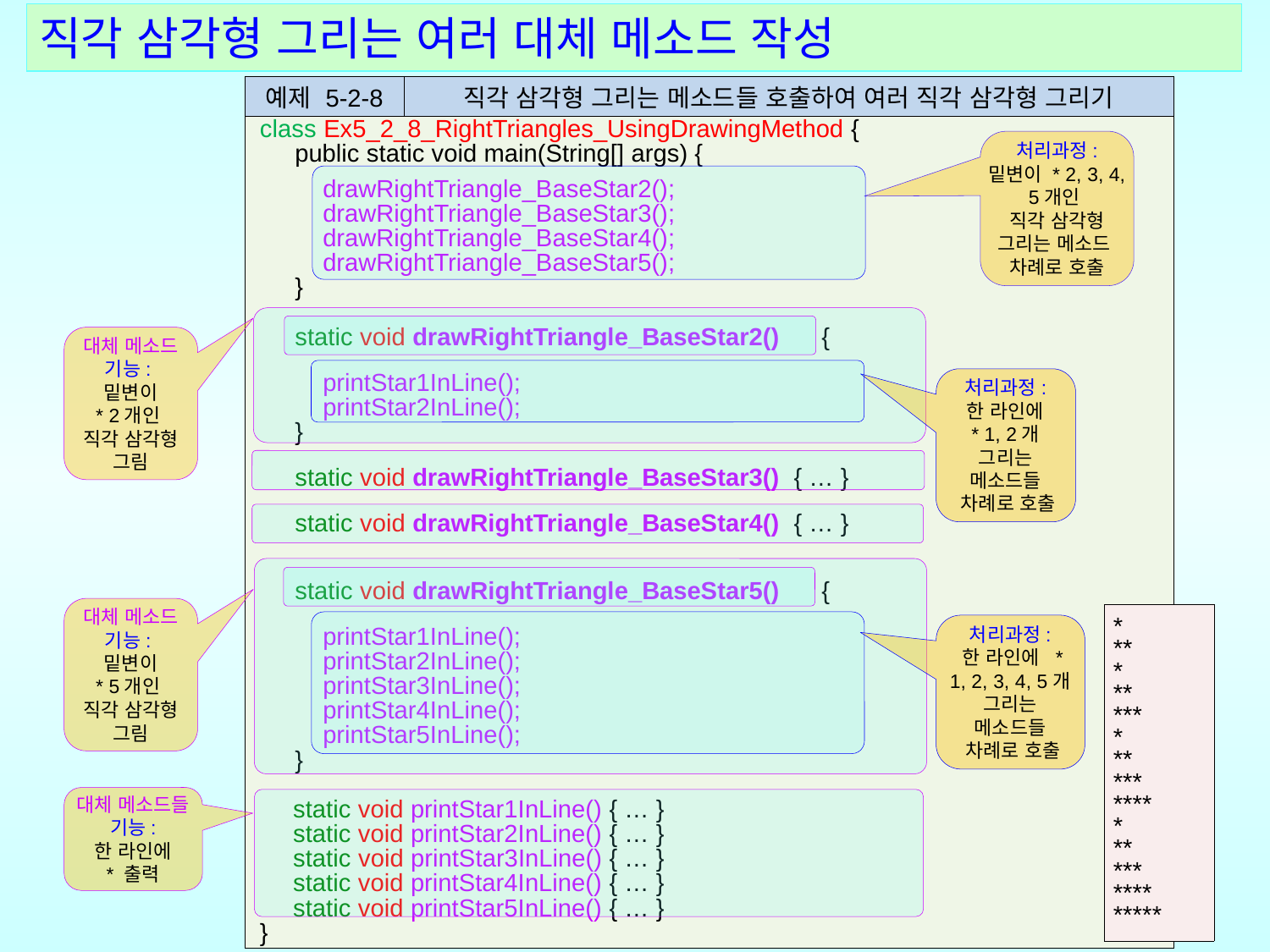

직각 삼각형 그리는 여러 대체 메소드 작성
| 예제 5-2-8 | 직각 삼각형 그리는 메소드들 호출하여 여러 직각 삼각형 그리기 |
| --- | --- |
| class Ex5\_2\_8\_RightTriangles\_UsingDrawingMethod { public static void main(String[] args) { drawRightTriangle\_BaseStar2(); drawRightTriangle\_BaseStar3(); drawRightTriangle\_BaseStar4(); drawRightTriangle\_BaseStar5(); } static void drawRightTriangle\_BaseStar2() { printStar1InLine(); printStar2InLine(); } static void drawRightTriangle\_BaseStar3() { … } static void drawRightTriangle\_BaseStar4() { … } static void drawRightTriangle\_BaseStar5() { printStar1InLine(); printStar2InLine(); printStar3InLine(); printStar4InLine(); printStar5InLine(); } static void printStar1InLine() { … } static void printStar2InLine() { … } static void printStar3InLine() { … } static void printStar4InLine() { … } static void printStar5InLine() { … } } |  |
처리과정:
밑변이 * 2, 3, 4, 5개인
직각 삼각형
그리는 메소드
차례로 호출

대체 메소드
기능:
밑변이
* 2개인
직각 삼각형
그림

처리과정:
한 라인에
* 1, 2개
그리는
메소드들
차례로 호출

대체 메소드
기능:
밑변이
* 5개인
직각 삼각형
그림
| \* \*\* \* \*\* \*\*\* \* \*\* \*\*\* \*\*\*\* \* \*\* \*\*\* \*\*\*\* \*\*\*\*\* |
| --- |

처리과정:
한 라인에  *
1, 2, 3, 4, 5개
그리는
메소드들
차례로 호출
대체 메소드들
기능:
한 라인에
* 출력